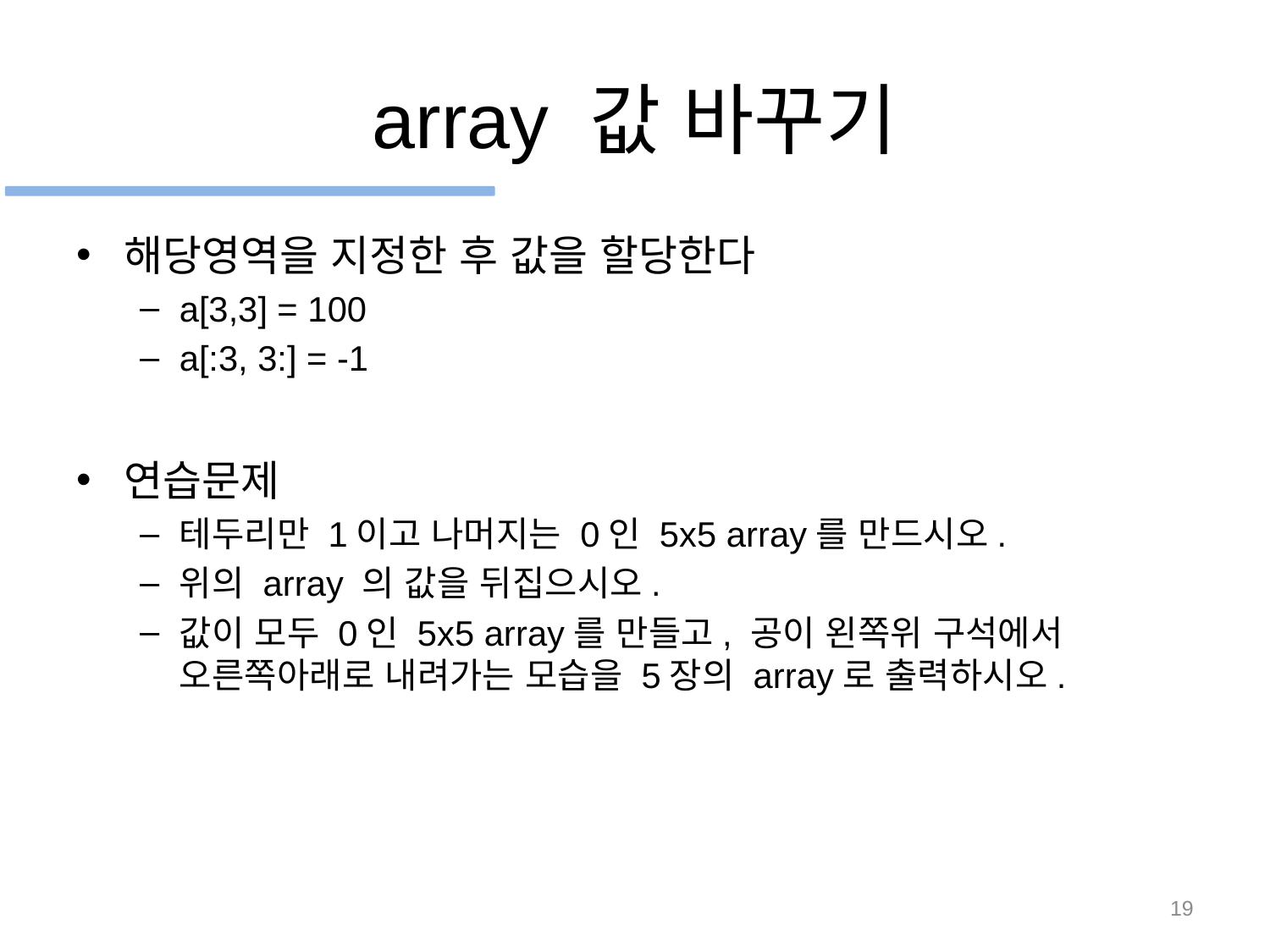

# array 값 바꾸기

해당영역을 지정한 후 값을 할당한다
a[3,3] = 100
a[:3, 3:] = -1

연습문제
테두리만 1이고 나머지는 0인 5x5 array를 만드시오.
위의 array 의 값을 뒤집으시오.
값이 모두 0인 5x5 array를 만들고, 공이 왼쪽위 구석에서 오른쪽아래로 내려가는 모습을 5장의 array로 출력하시오.
19